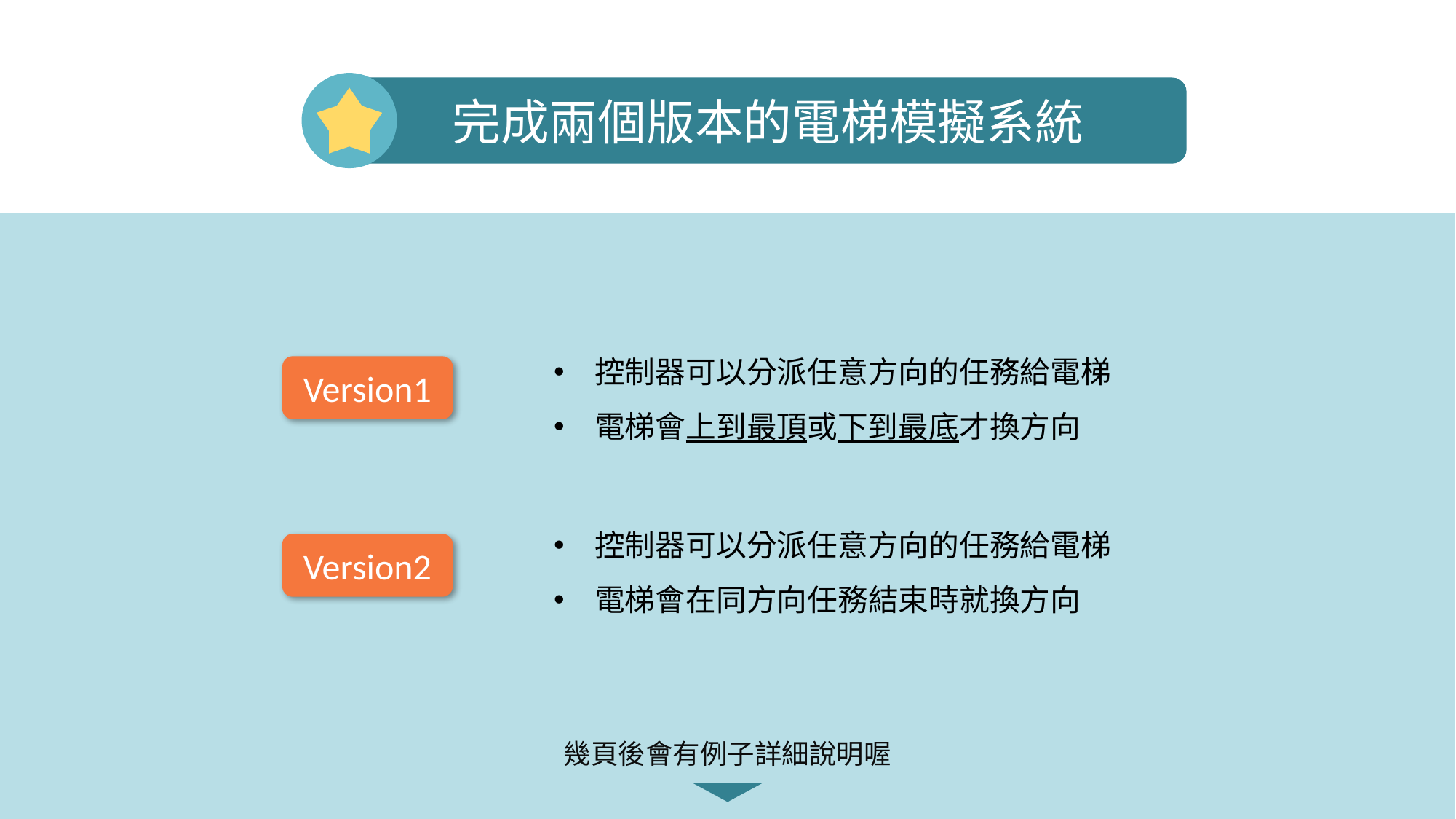

完成兩個版本的電梯模擬系統

控制器可以分派任意方向的任務給電梯
電梯會上到最頂或下到最底才換方向
Version1
控制器可以分派任意方向的任務給電梯
電梯會在同方向任務結束時就換方向
Version2
幾頁後會有例子詳細說明喔
4